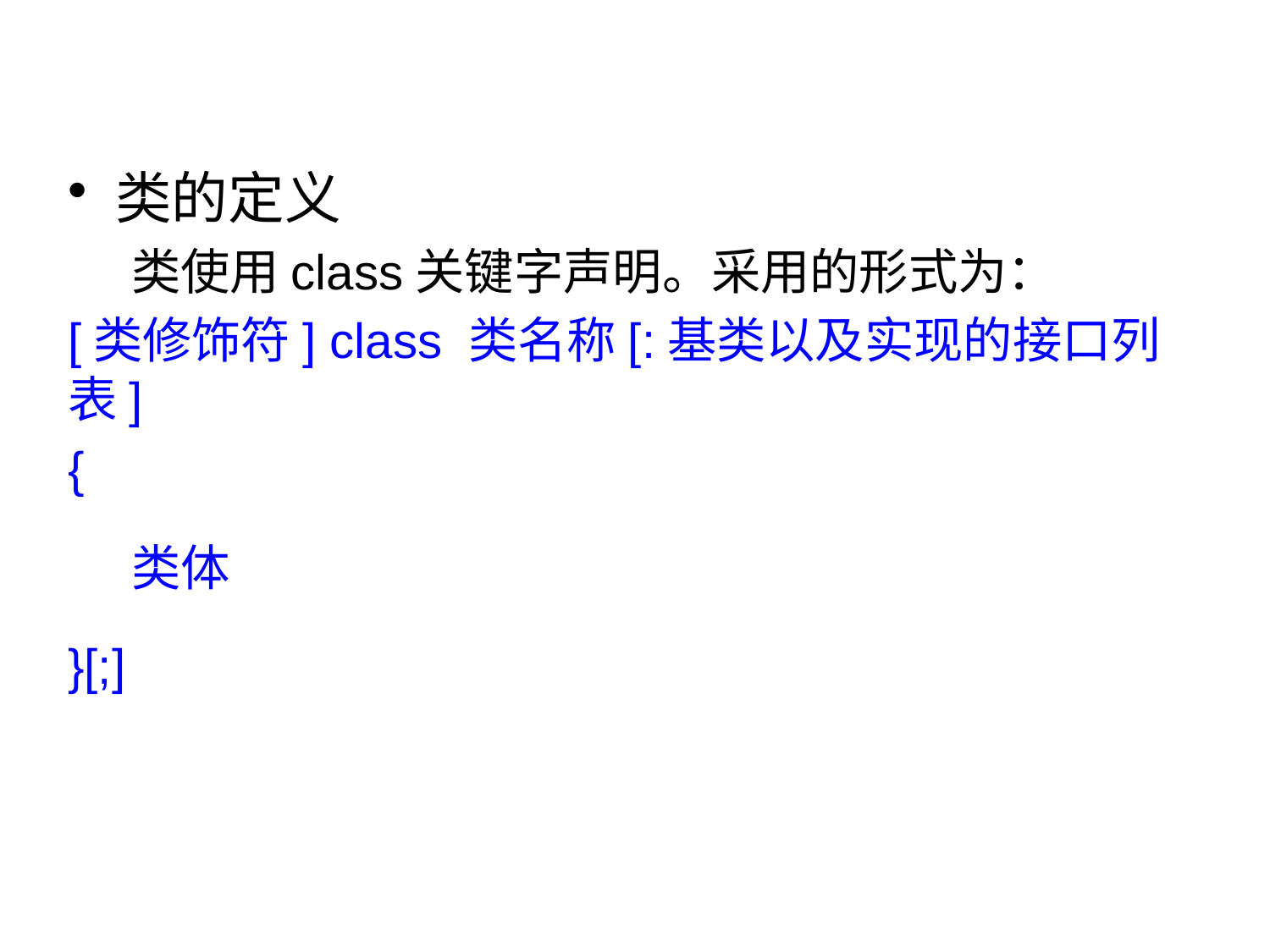

类的定义
类使用class关键字声明。采用的形式为：
[类修饰符] class 类名称[:基类以及实现的接口列表]
{
类体
}[;]